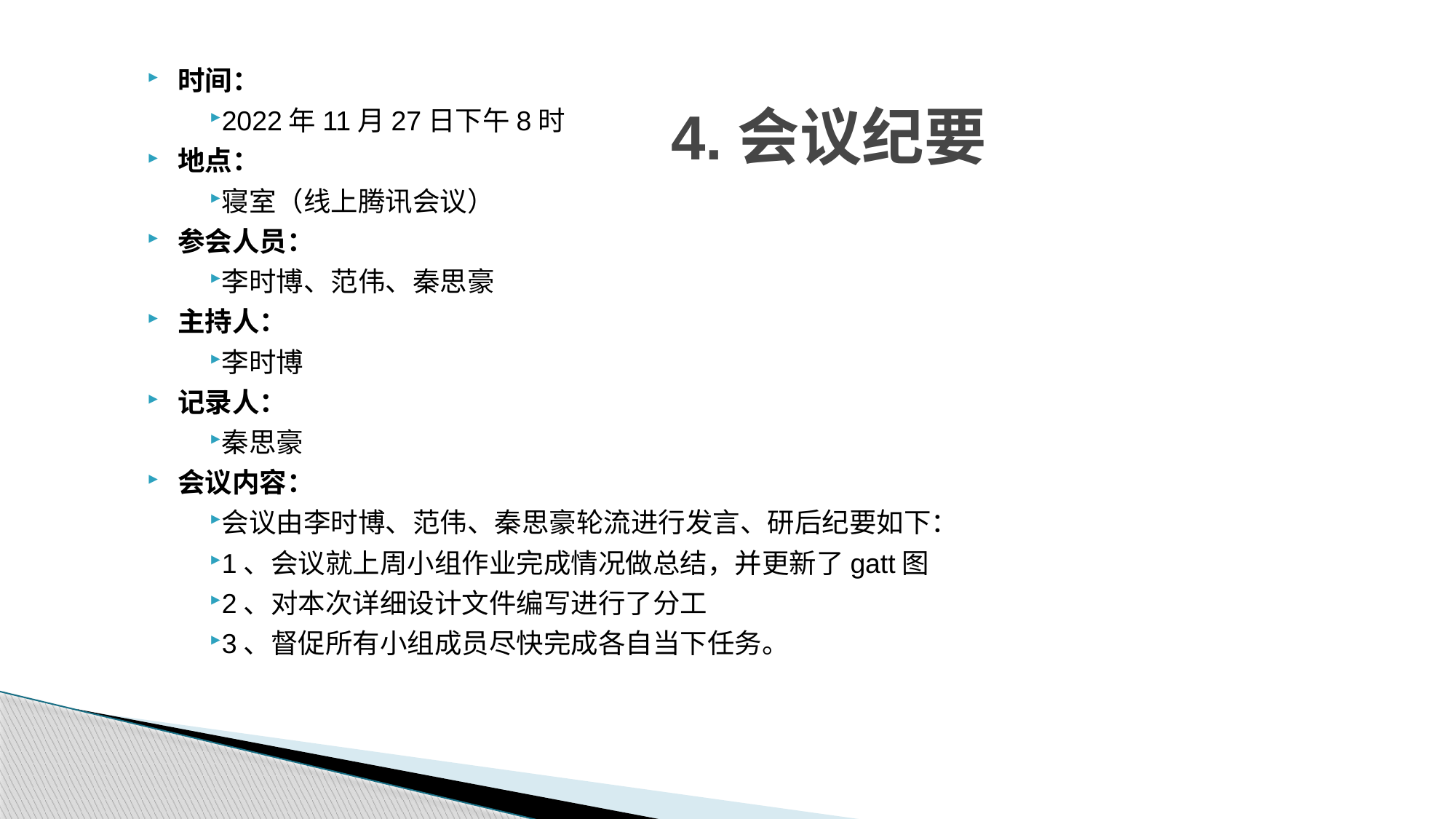

时间：
2022年11月27日下午8时
地点：
寝室（线上腾讯会议）
参会人员：
李时博、范伟、秦思豪
主持人：
李时博
记录人：
秦思豪
会议内容：
会议由李时博、范伟、秦思豪轮流进行发言、研后纪要如下：
1、会议就上周小组作业完成情况做总结，并更新了gatt图
2、对本次详细设计文件编写进行了分工
3、督促所有小组成员尽快完成各自当下任务。
# 4.会议纪要